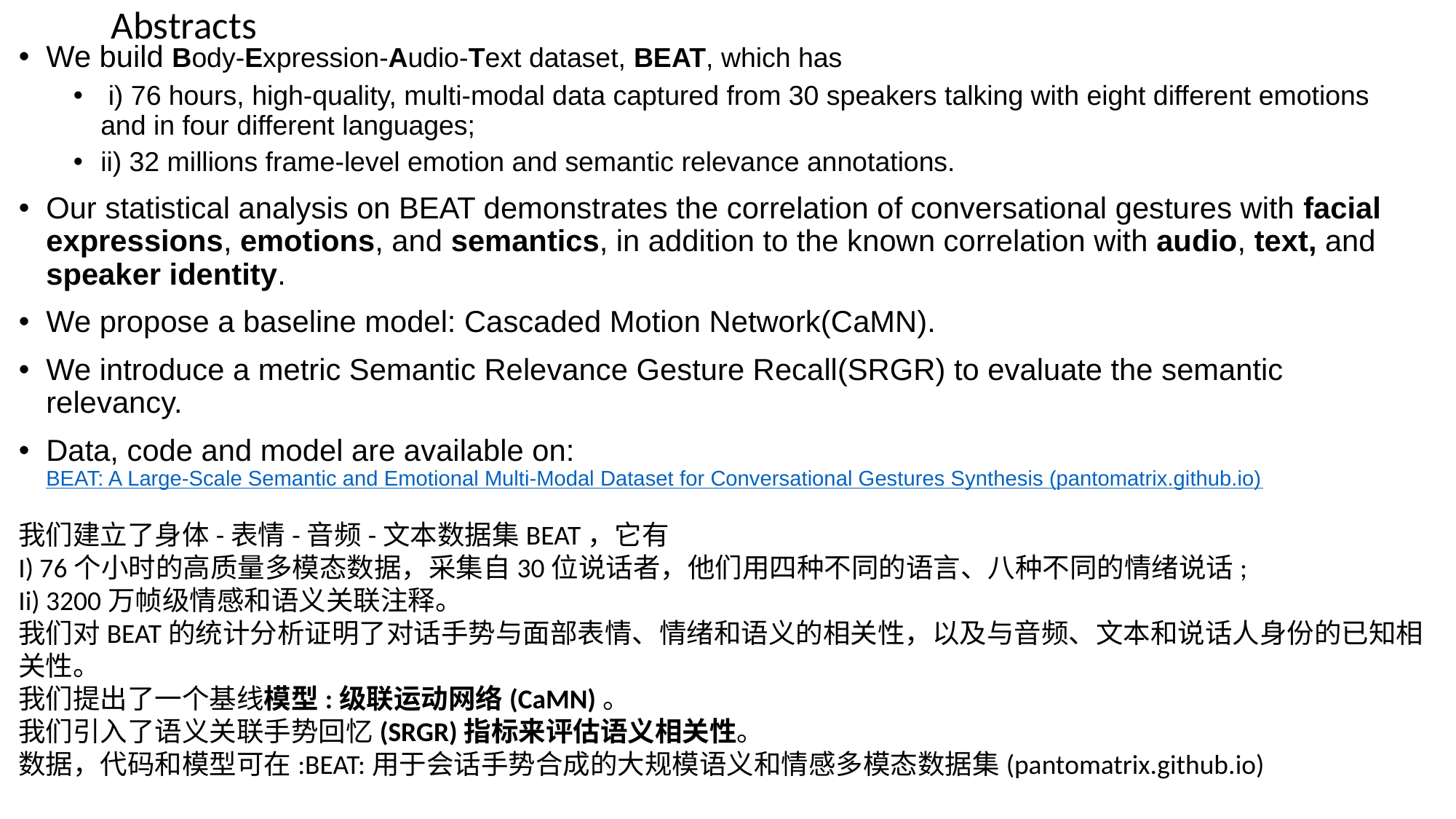

# Abstracts
We build Body-Expression-Audio-Text dataset, BEAT, which has
 i) 76 hours, high-quality, multi-modal data captured from 30 speakers talking with eight different emotions and in four different languages;
ii) 32 millions frame-level emotion and semantic relevance annotations.
Our statistical analysis on BEAT demonstrates the correlation of conversational gestures with facial expressions, emotions, and semantics, in addition to the known correlation with audio, text, and speaker identity.
We propose a baseline model: Cascaded Motion Network(CaMN).
We introduce a metric Semantic Relevance Gesture Recall(SRGR) to evaluate the semantic relevancy.
Data, code and model are available on: BEAT: A Large-Scale Semantic and Emotional Multi-Modal Dataset for Conversational Gestures Synthesis (pantomatrix.github.io)

我们建立了身体-表情-音频-文本数据集BEAT，它有
I) 76个小时的高质量多模态数据，采集自30位说话者，他们用四种不同的语言、八种不同的情绪说话;
Ii) 3200万帧级情感和语义关联注释。
我们对BEAT的统计分析证明了对话手势与面部表情、情绪和语义的相关性，以及与音频、文本和说话人身份的已知相关性。
我们提出了一个基线模型:级联运动网络(CaMN)。
我们引入了语义关联手势回忆(SRGR)指标来评估语义相关性。
数据，代码和模型可在:BEAT:用于会话手势合成的大规模语义和情感多模态数据集(pantomatrix.github.io)